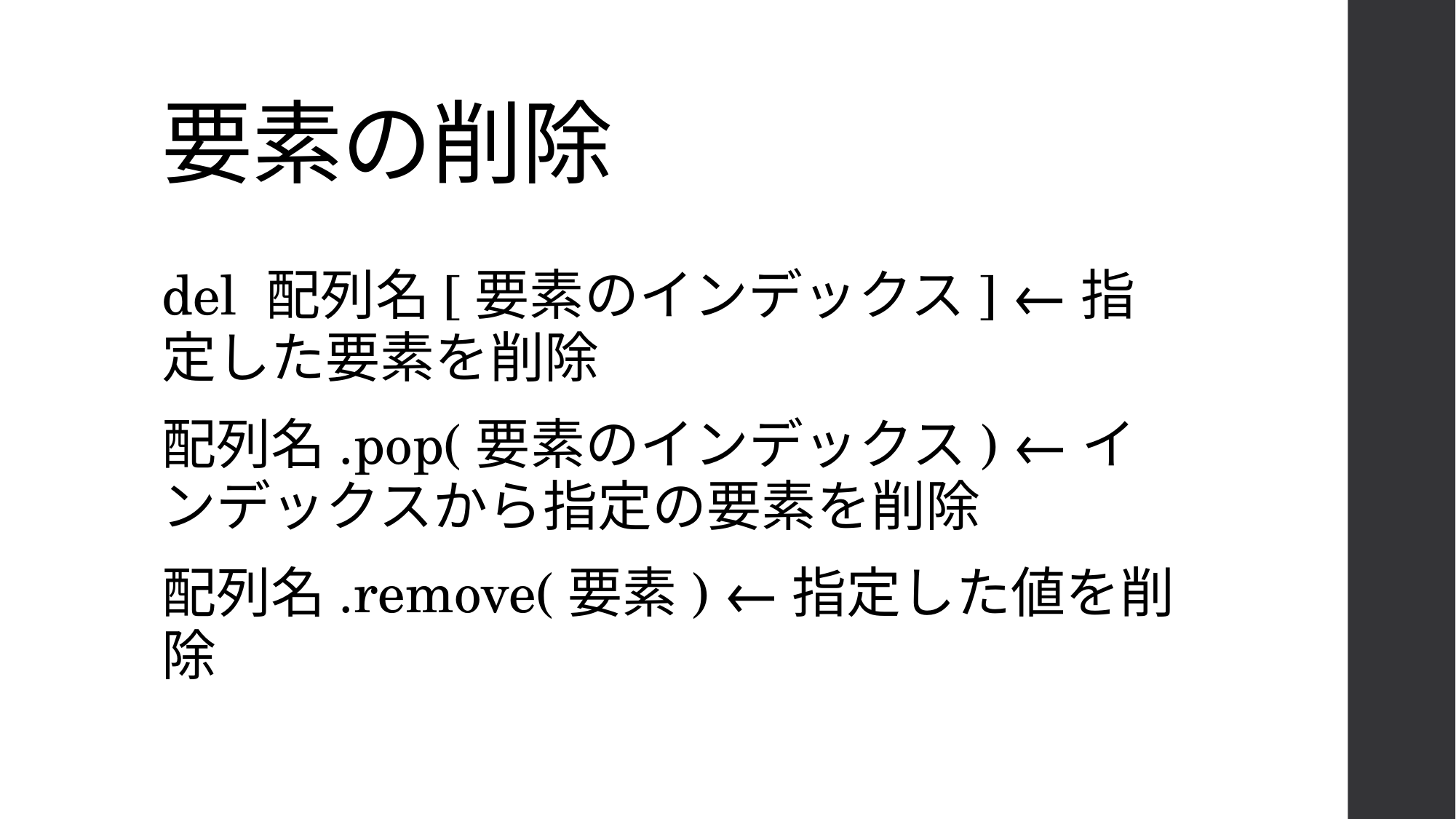

# 要素の削除
del 配列名[要素のインデックス] ←指定した要素を削除
配列名.pop(要素のインデックス) ←インデックスから指定の要素を削除
配列名.remove(要素) ←指定した値を削除